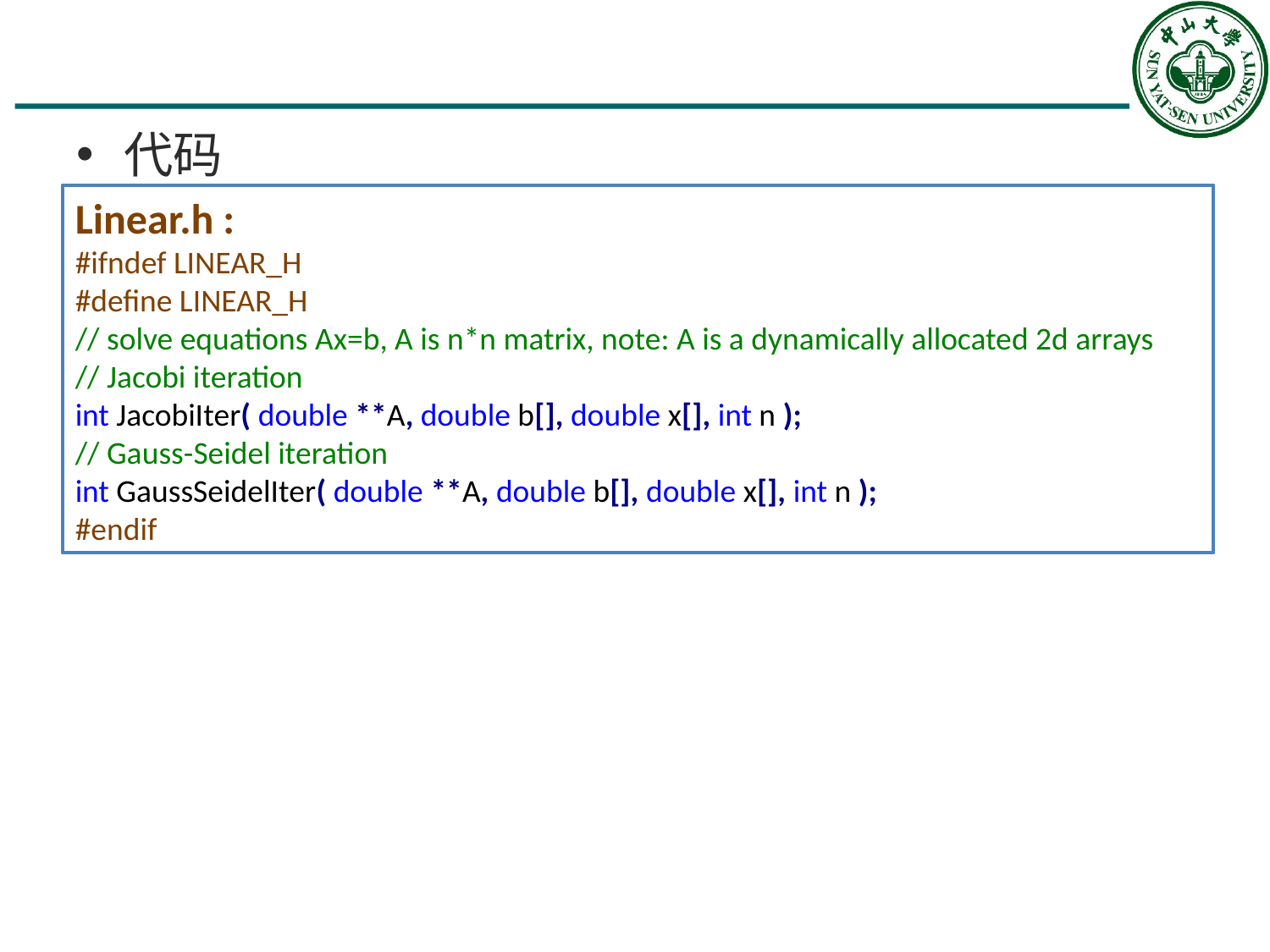

#
代码
Linear.h :
#ifndef LINEAR_H
#define LINEAR_H
// solve equations Ax=b, A is n*n matrix, note: A is a dynamically allocated 2d arrays
// Jacobi iteration
int JacobiIter( double **A, double b[], double x[], int n );
// Gauss-Seidel iteration
int GaussSeidelIter( double **A, double b[], double x[], int n );
#endif